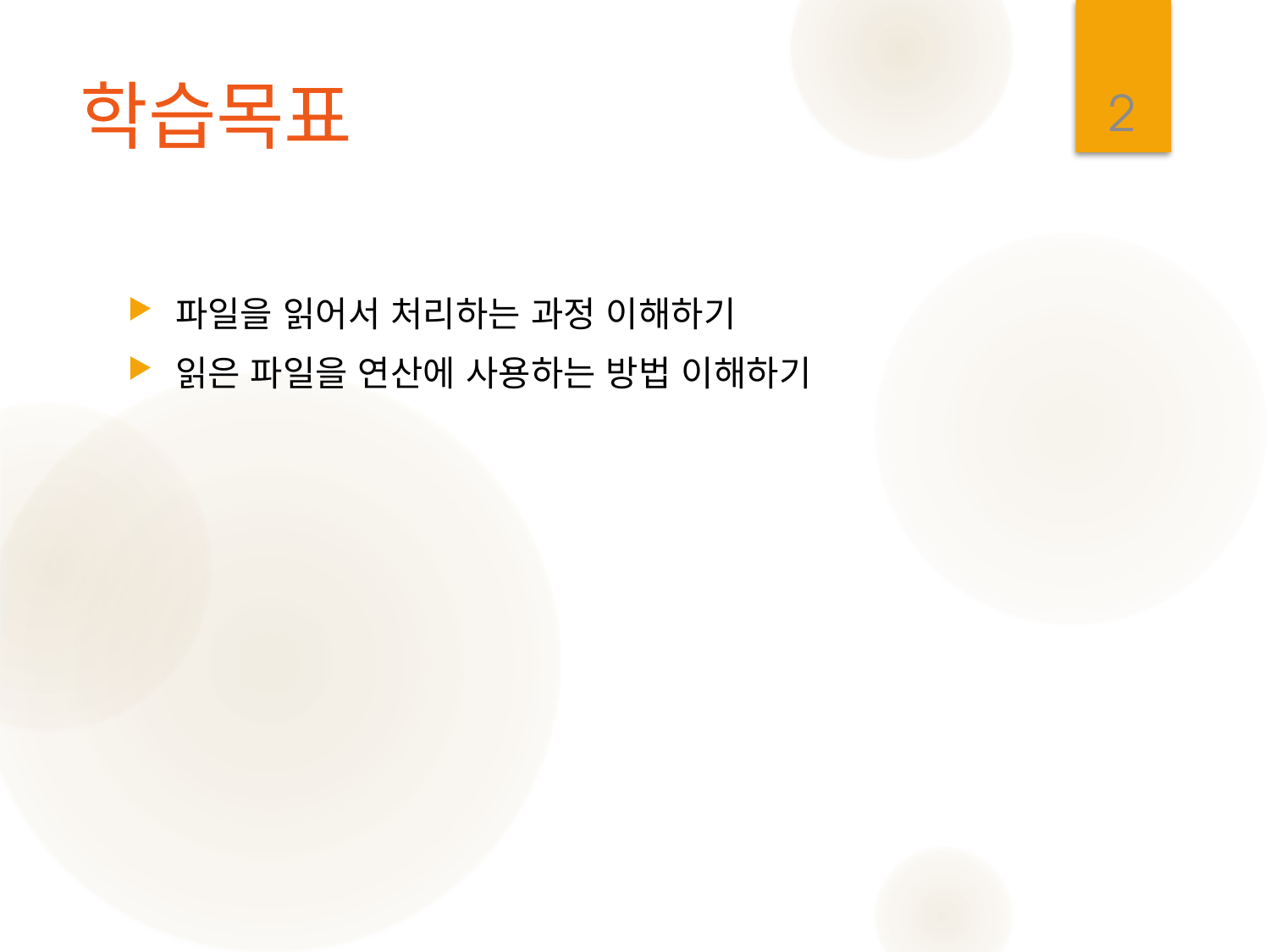

2
# 학습목표
파일을 읽어서 처리하는 과정 이해하기
읽은 파일을 연산에 사용하는 방법 이해하기